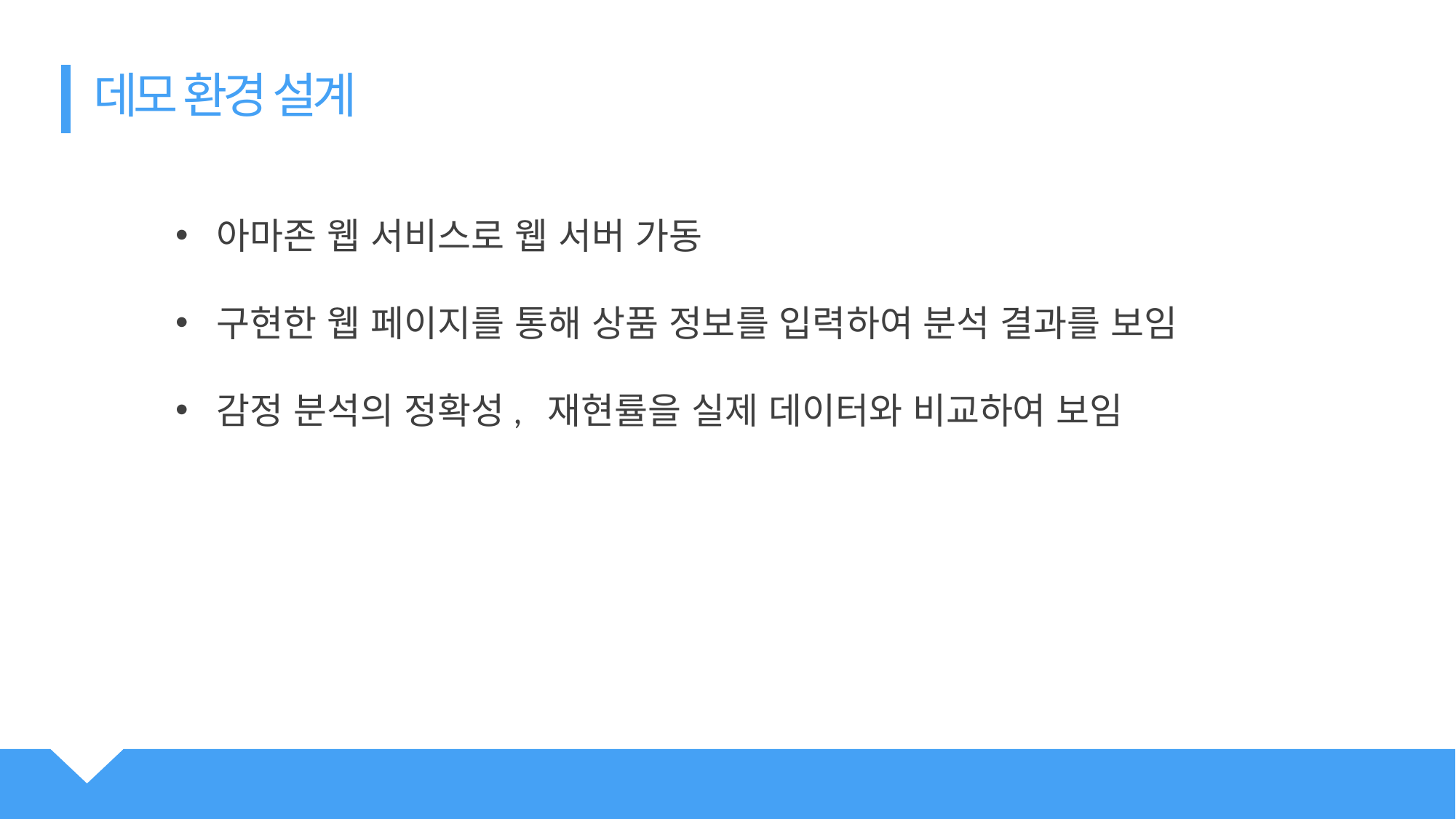

데모 환경 설계
아마존 웹 서비스로 웹 서버 가동

구현한 웹 페이지를 통해 상품 정보를 입력하여 분석 결과를 보임

감정 분석의 정확성,  재현률을 실제 데이터와 비교하여 보임